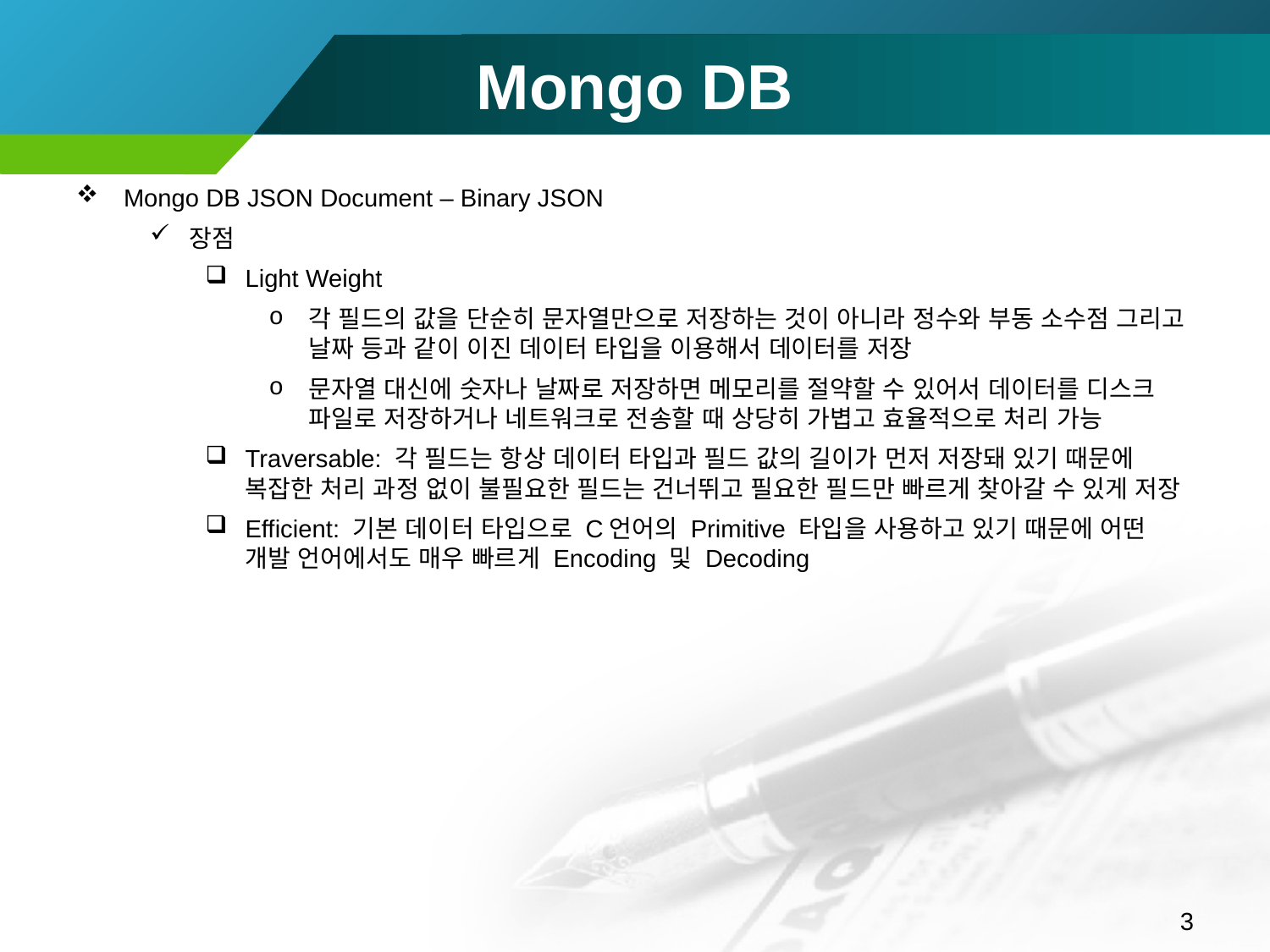

# Mongo DB
Mongo DB JSON Document – Binary JSON
장점
Light Weight
각 필드의 값을 단순히 문자열만으로 저장하는 것이 아니라 정수와 부동 소수점 그리고 날짜 등과 같이 이진 데이터 타입을 이용해서 데이터를 저장
문자열 대신에 숫자나 날짜로 저장하면 메모리를 절약할 수 있어서 데이터를 디스크 파일로 저장하거나 네트워크로 전송할 때 상당히 가볍고 효율적으로 처리 가능
Traversable: 각 필드는 항상 데이터 타입과 필드 값의 길이가 먼저 저장돼 있기 때문에 복잡한 처리 과정 없이 불필요한 필드는 건너뛰고 필요한 필드만 빠르게 찾아갈 수 있게 저장
Efficient: 기본 데이터 타입으로 C언어의 Primitive 타입을 사용하고 있기 때문에 어떤 개발 언어에서도 매우 빠르게 Encoding 및 Decoding

3